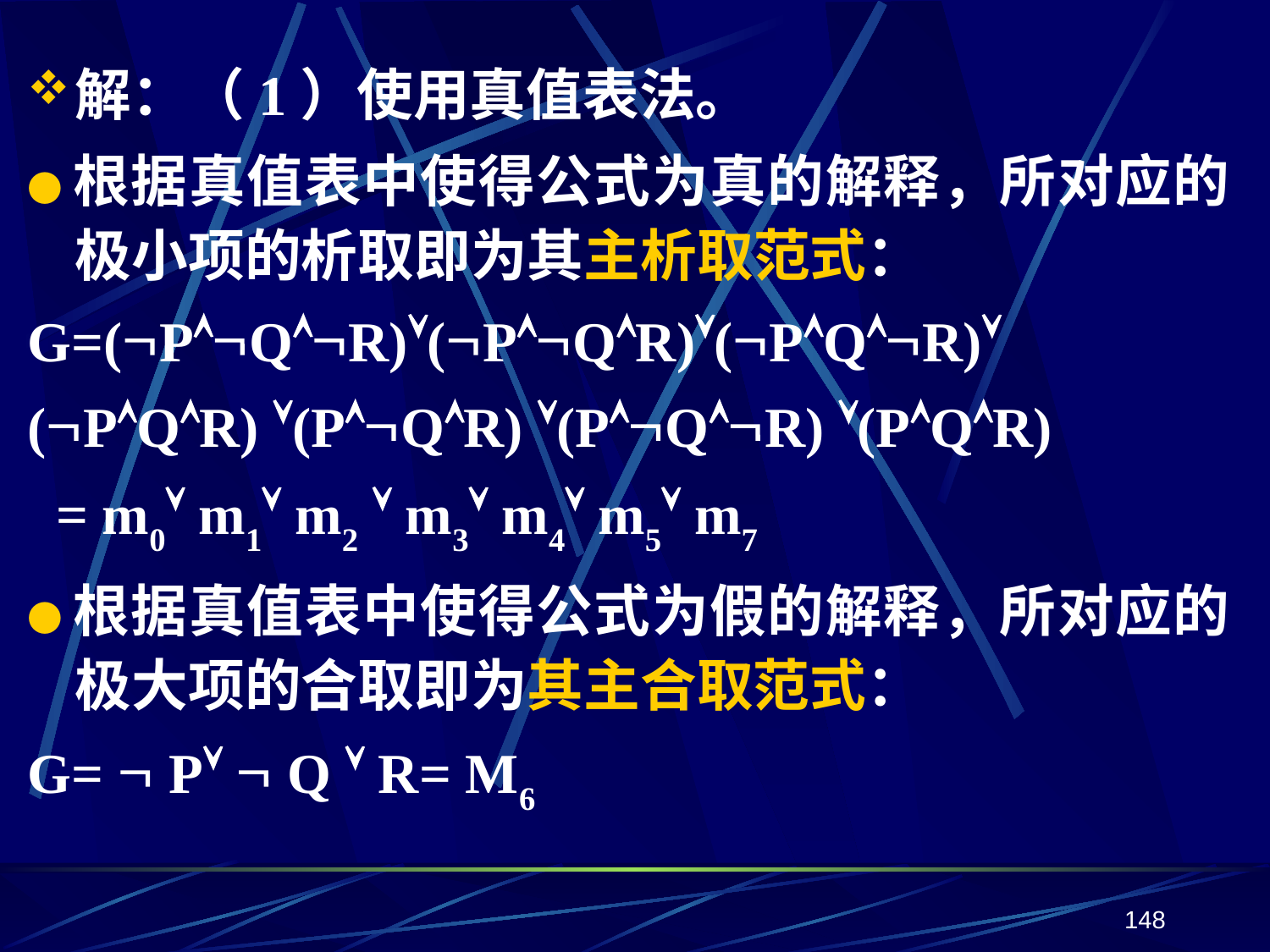

解：（1）使用真值表法。
●根据真值表中使得公式为真的解释，所对应的极小项的析取即为其主析取范式：
G=(¬P∧¬Q∧¬R)∨(¬P∧¬Q∧R)∨(¬P∧Q∧¬R)∨
(¬P∧Q∧R) ∨(P∧¬Q∧R) ∨(P∧¬Q∧¬R) ∨(P∧Q∧R)
  = m0∨ m1∨ m2 ∨ m3∨ m4∨ m5∨ m7
●根据真值表中使得公式为假的解释，所对应的极大项的合取即为其主合取范式：
G= ¬ P∨ ¬ Q ∨ R= M6

148